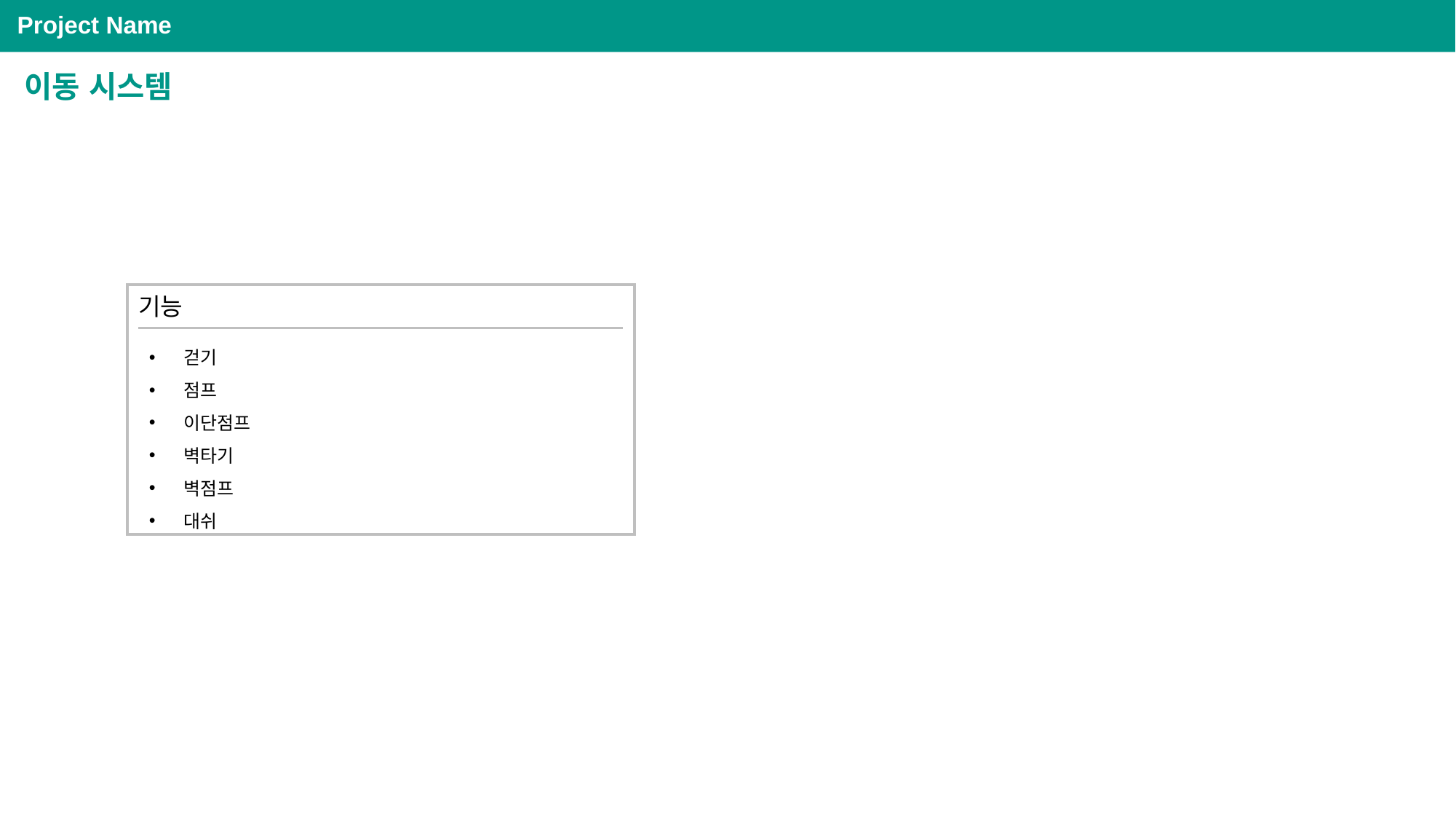

# 이동 시스템

기능
걷기
점프
이단점프
벽타기
벽점프
대쉬